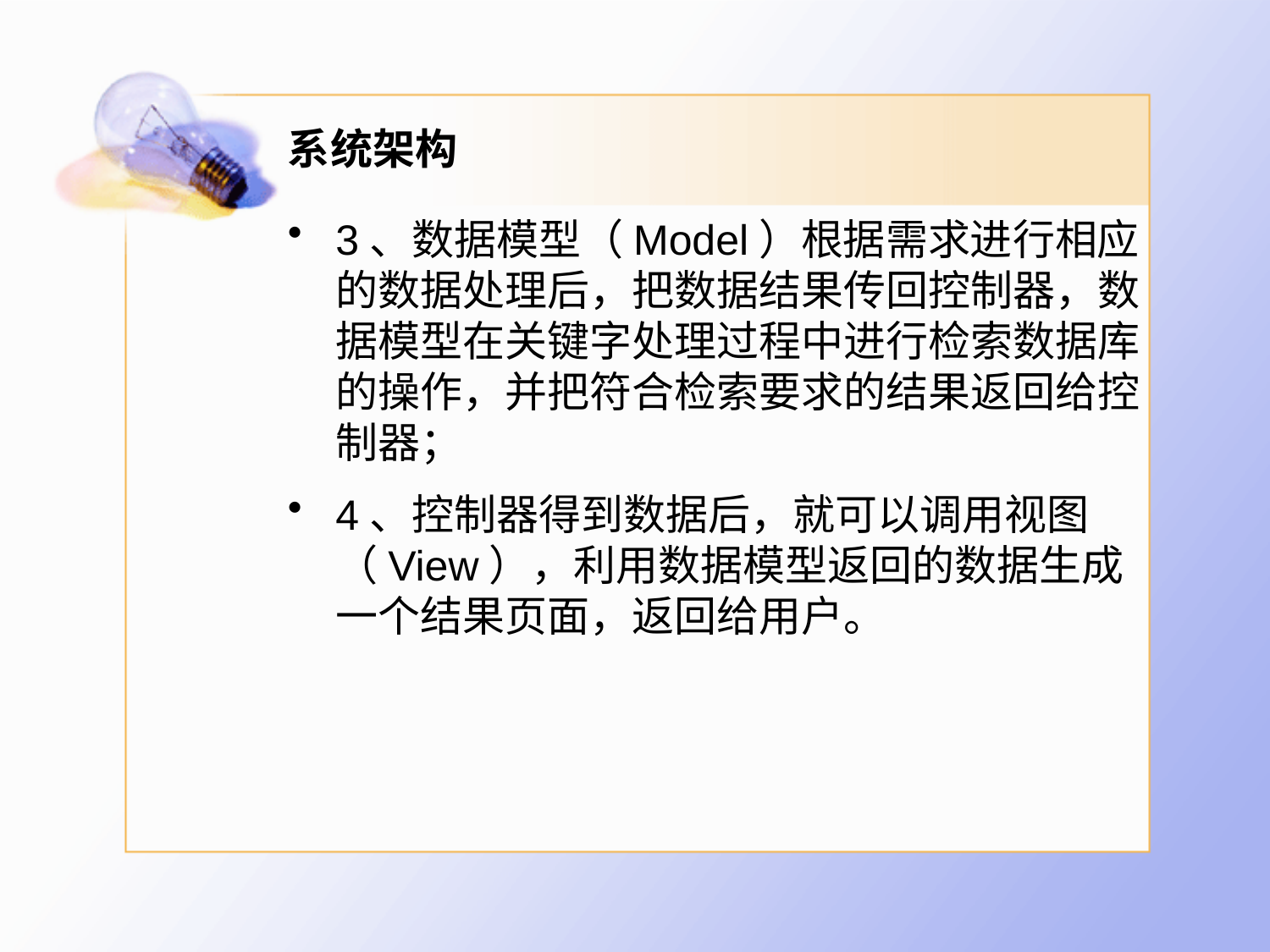

# 系统架构
3、数据模型（Model）根据需求进行相应的数据处理后，把数据结果传回控制器，数据模型在关键字处理过程中进行检索数据库的操作，并把符合检索要求的结果返回给控制器；
4、控制器得到数据后，就可以调用视图（View），利用数据模型返回的数据生成一个结果页面，返回给用户。